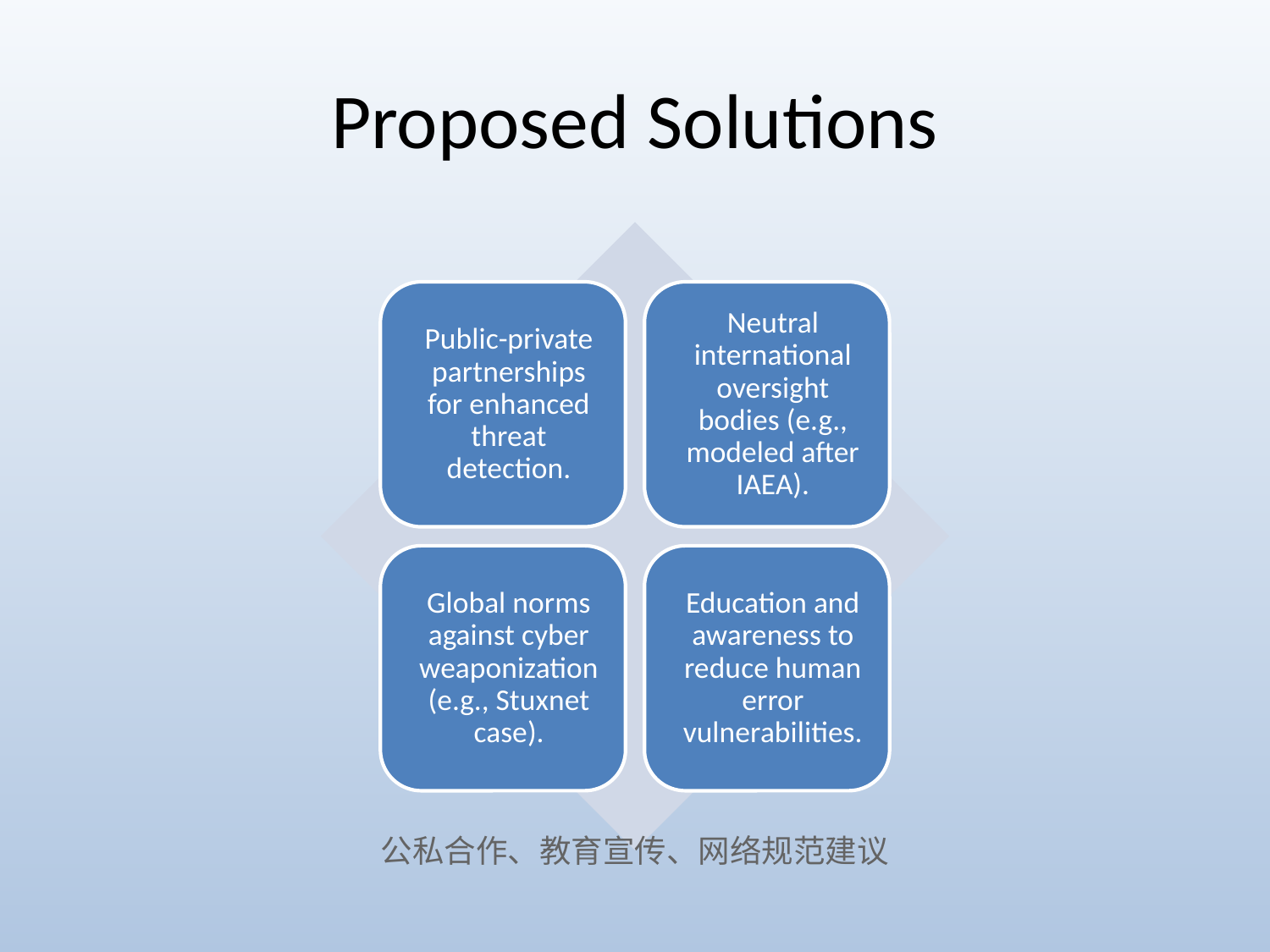

# Proposed Solutions
Public-private partnerships for enhanced threat detection.
Neutral international oversight bodies (e.g., modeled after IAEA).
Global norms against cyber weaponization (e.g., Stuxnet case).
Education and awareness to reduce human error vulnerabilities.
公私合作、教育宣传、网络规范建议